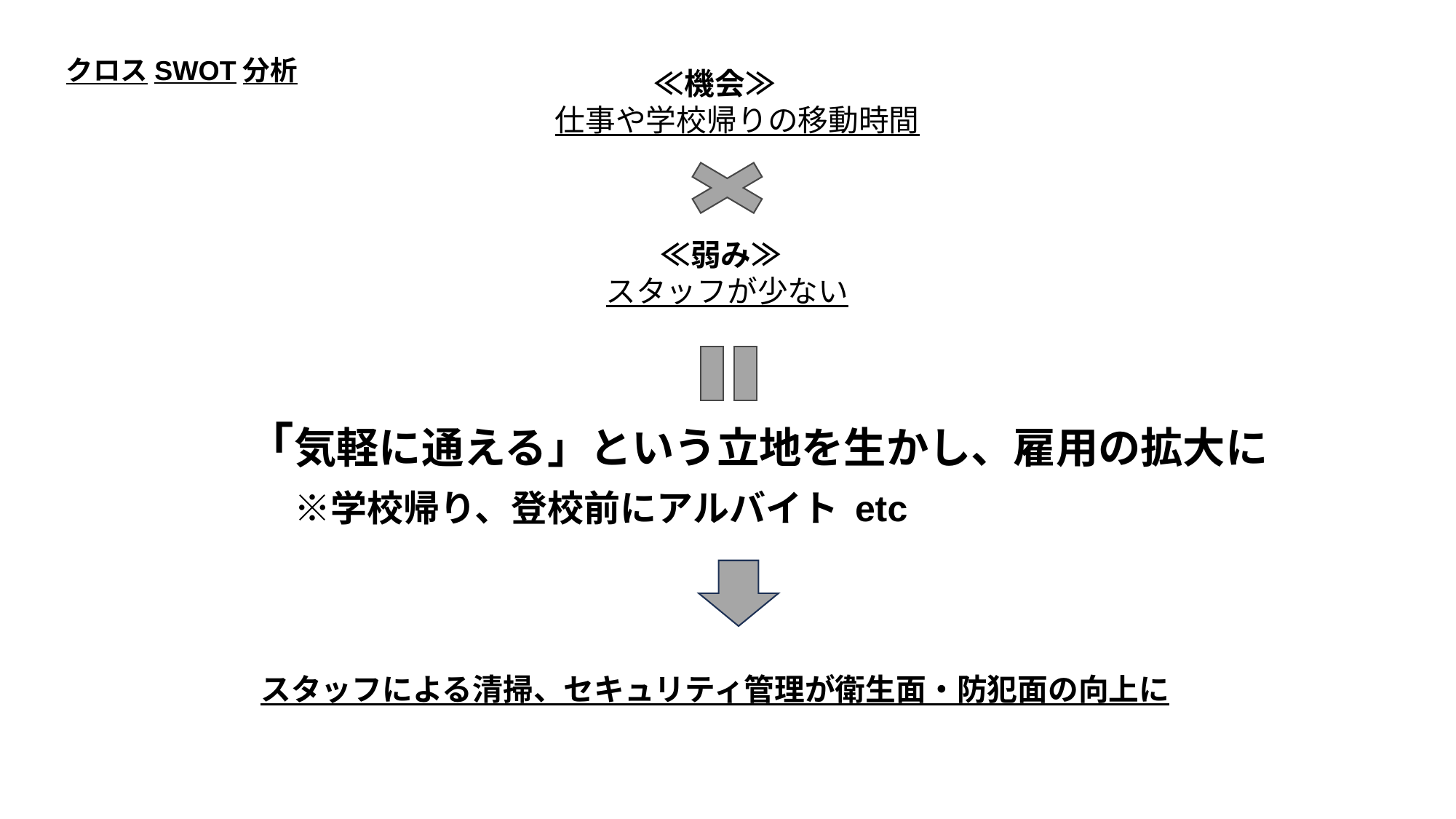

クロスSWOT分析
　　　　     ≪機会≫
     仕事や学校帰りの移動時間

　　　　      ≪弱み≫
　　      スタッフが少ない

「気軽に通える」という立地を生かし、雇用の拡大に
　※学校帰り、登校前にアルバイト etc

　　スタッフによる清掃、セキュリティ管理が衛生面・防犯面の向上に